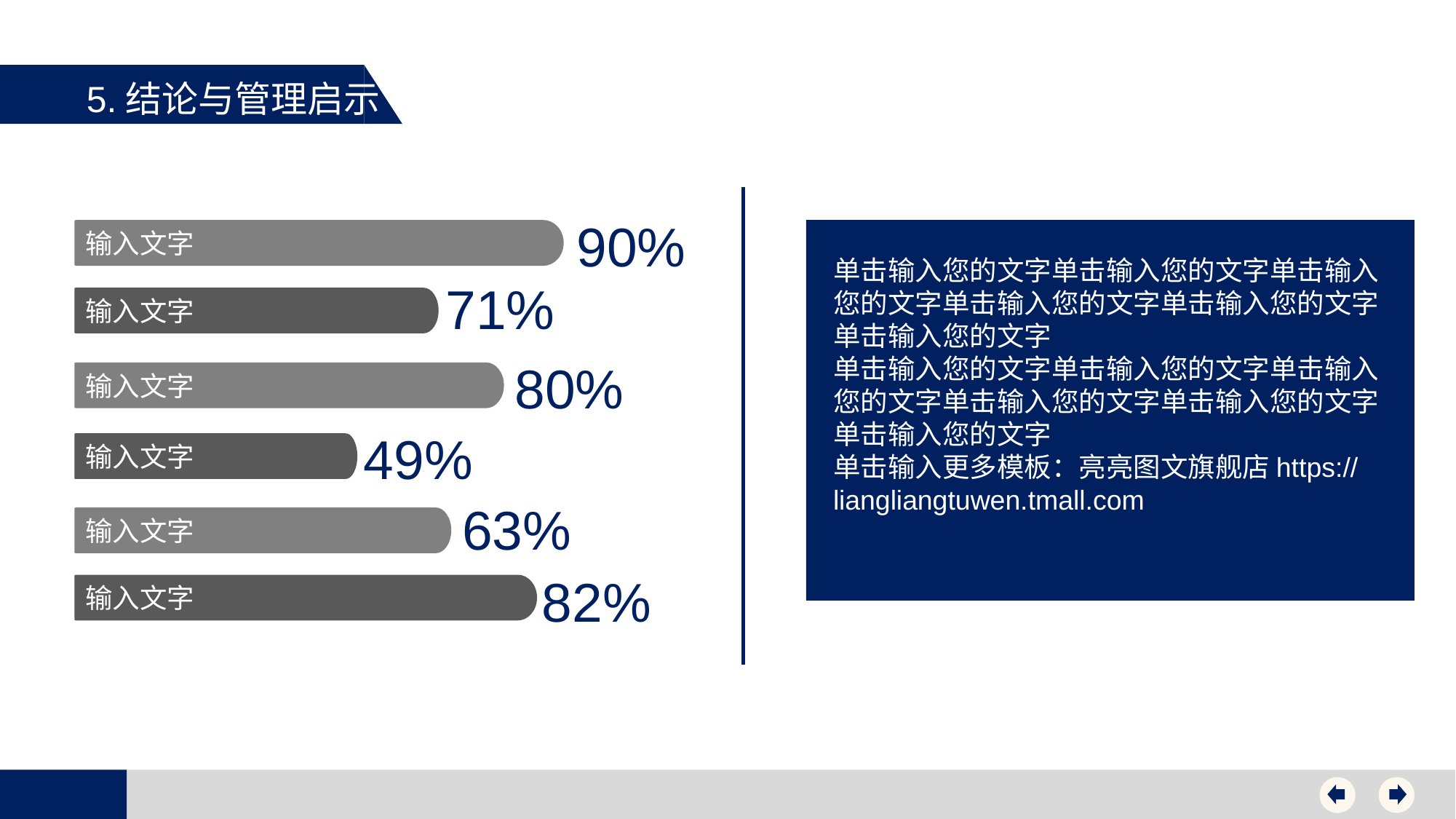

5.结论与管理启示
90%
输入文字

单击输入您的文字单击输入您的文字单击输入您的文字单击输入您的文字单击输入您的文字单击输入您的文字
单击输入您的文字单击输入您的文字单击输入您的文字单击输入您的文字单击输入您的文字单击输入您的文字
单击输入更多模板：亮亮图文旗舰店https://liangliangtuwen.tmall.com
71%
输入文字
80%
输入文字
49%
输入文字
63%
输入文字
82%
输入文字